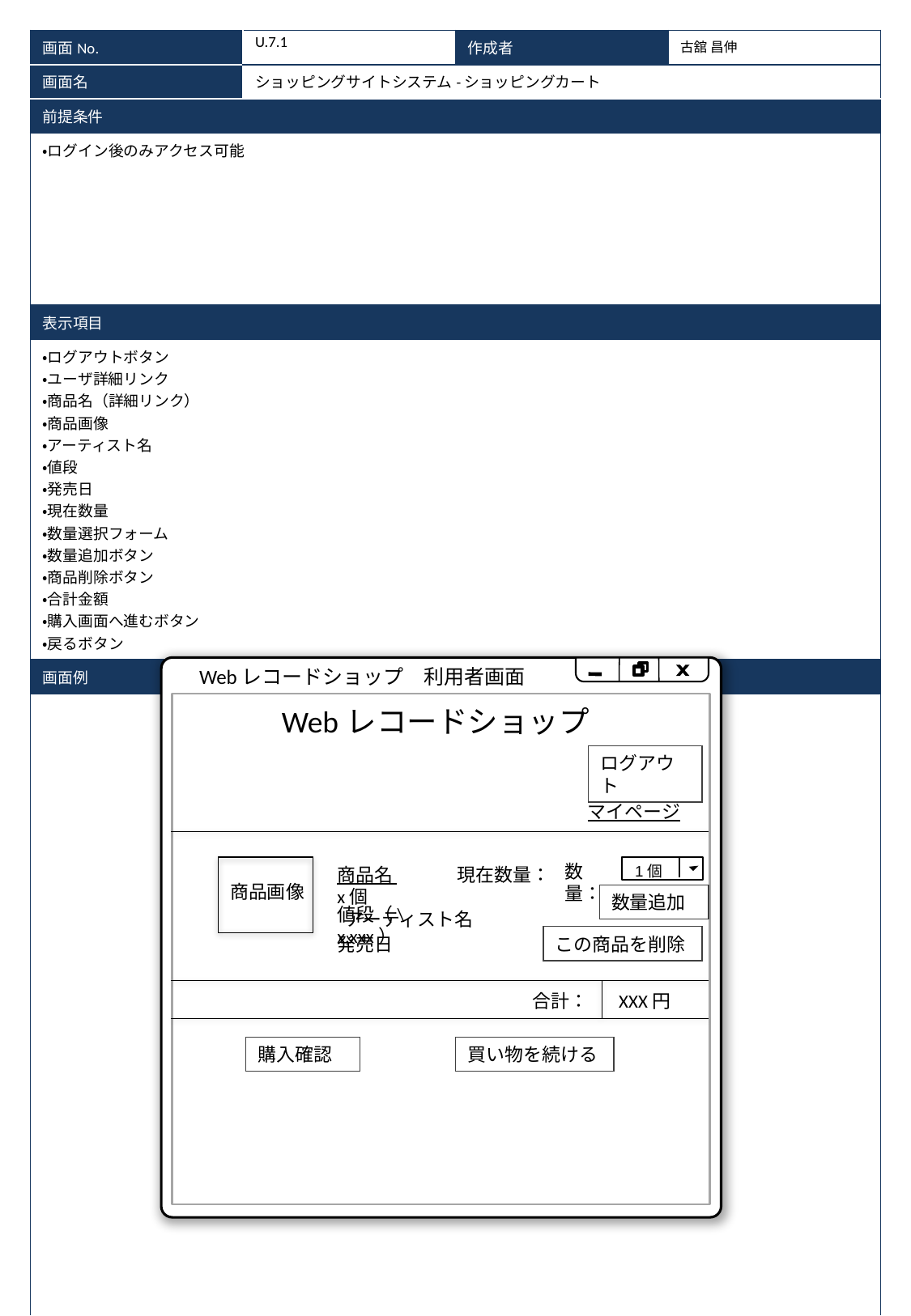

| 画面No. | U.7.1 | 作成者 | 古舘 昌伸 |
| --- | --- | --- | --- |
| 画面名 | ショッピングサイトシステム-ショッピングカート |  |  |
| 前提条件 |  |  |  |
| ・ログイン後のみアクセス可能 |  |  |  |
| 表示項目 |  |  |  |
| ・ログアウトボタン ・ユーザ詳細リンク ・商品名（詳細リンク） ・商品画像 ・アーティスト名 ・値段 ・発売日 ・現在数量 ・数量選択フォーム ・数量追加ボタン ・商品削除ボタン ・合計金額 ・購入画面へ進むボタン ・戻るボタン |  |  |  |
| 画面例 |  |  |  |
|  |  |  |  |

Webレコードショップ　利用者画面

Webレコードショップ
ログアウト
マイページ
数量：

商品名  　　　現在数量：x個
 アーティスト名
1個

商品画像
数量追加
値段（\x,xxx）
発売日
この商品を削除
合計：
XXX円
購入確認
買い物を続ける